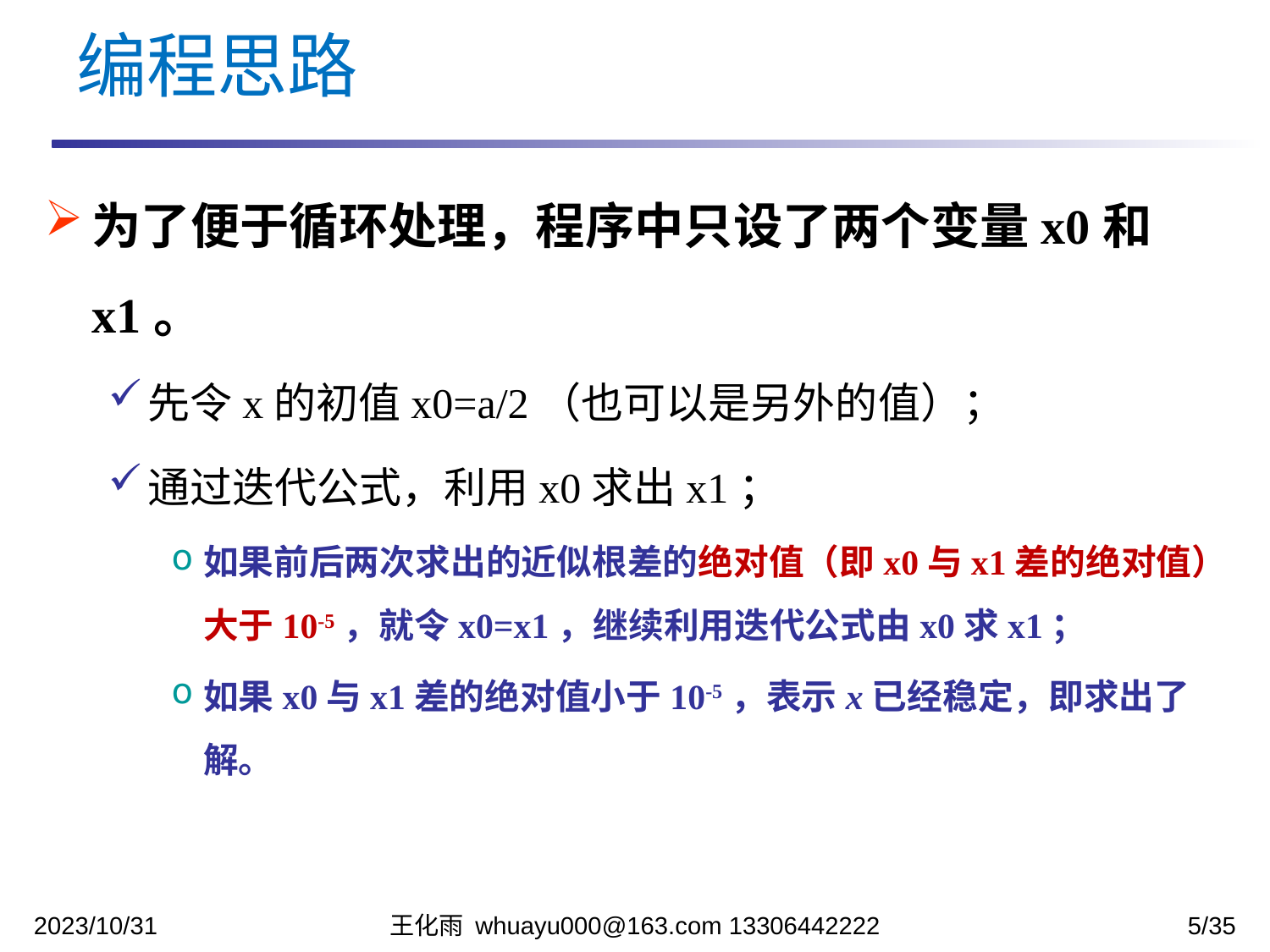

编程思路
为了便于循环处理，程序中只设了两个变量x0和x1。
先令x的初值x0=a/2（也可以是另外的值）；
通过迭代公式，利用x0求出x1；
如果前后两次求出的近似根差的绝对值（即x0与x1差的绝对值）大于10-5，就令x0=x1，继续利用迭代公式由x0求x1；
如果x0与x1差的绝对值小于10-5，表示x已经稳定，即求出了解。
2023/10/31
王化雨 whuayu000@163.com 13306442222
5/35